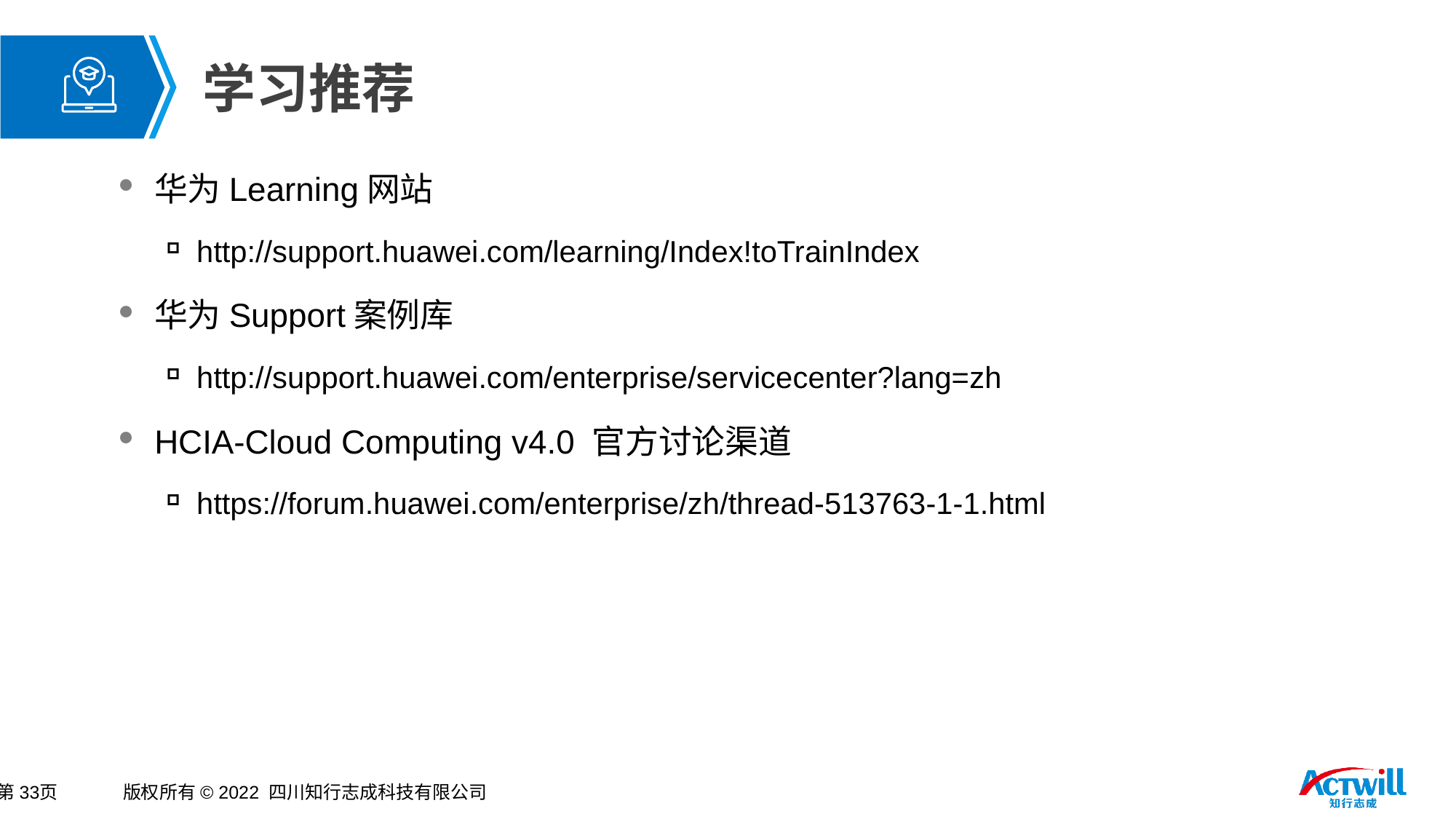

华为Learning网站
http://support.huawei.com/learning/Index!toTrainIndex
华为Support案例库
http://support.huawei.com/enterprise/servicecenter?lang=zh
HCIA-Cloud Computing v4.0 官方讨论渠道
https://forum.huawei.com/enterprise/zh/thread-513763-1-1.html